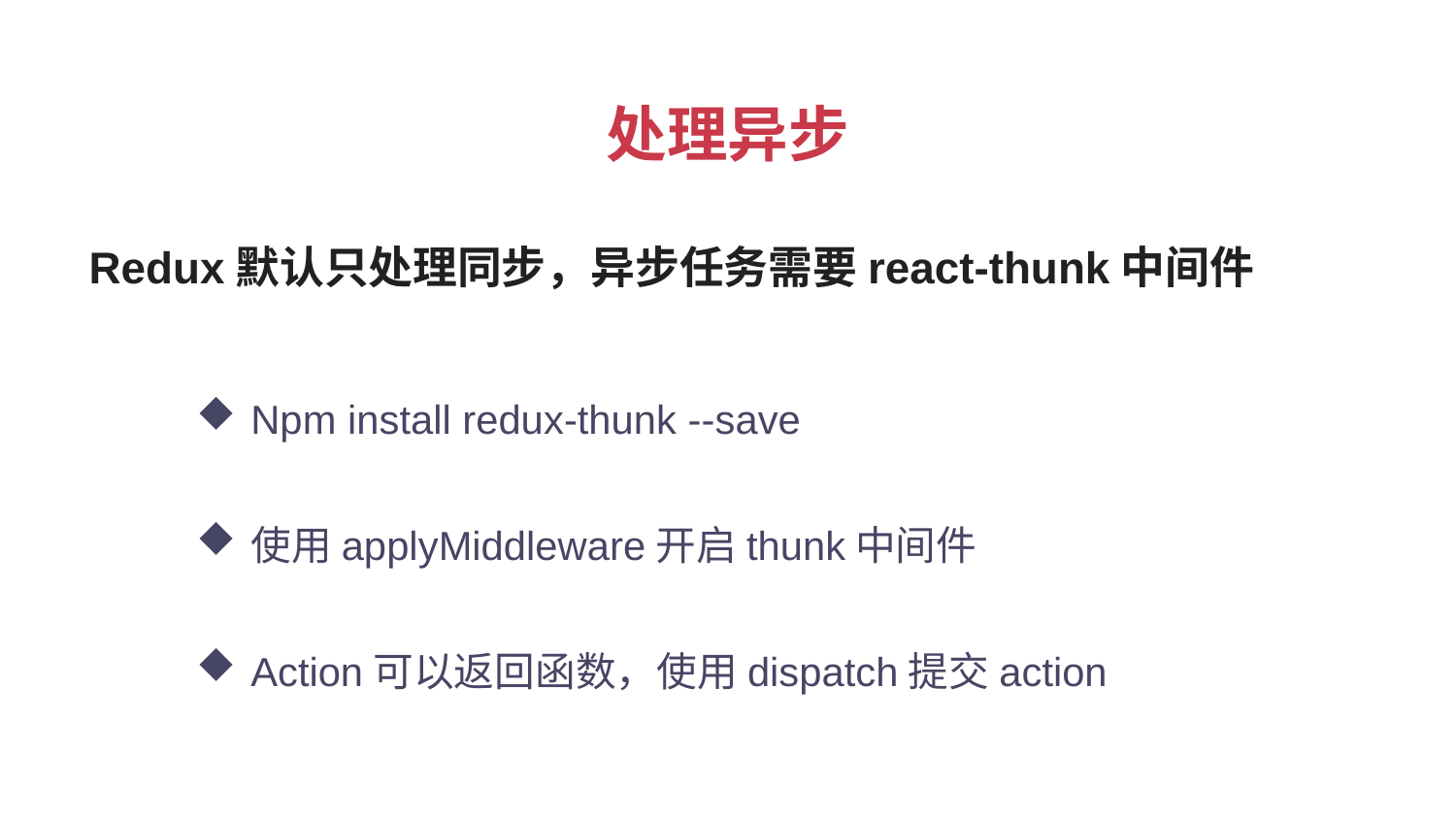

处理异步
Redux默认只处理同步，异步任务需要react-thunk中间件
Npm install redux-thunk --save
使用applyMiddleware开启thunk中间件
Action可以返回函数，使用dispatch提交action